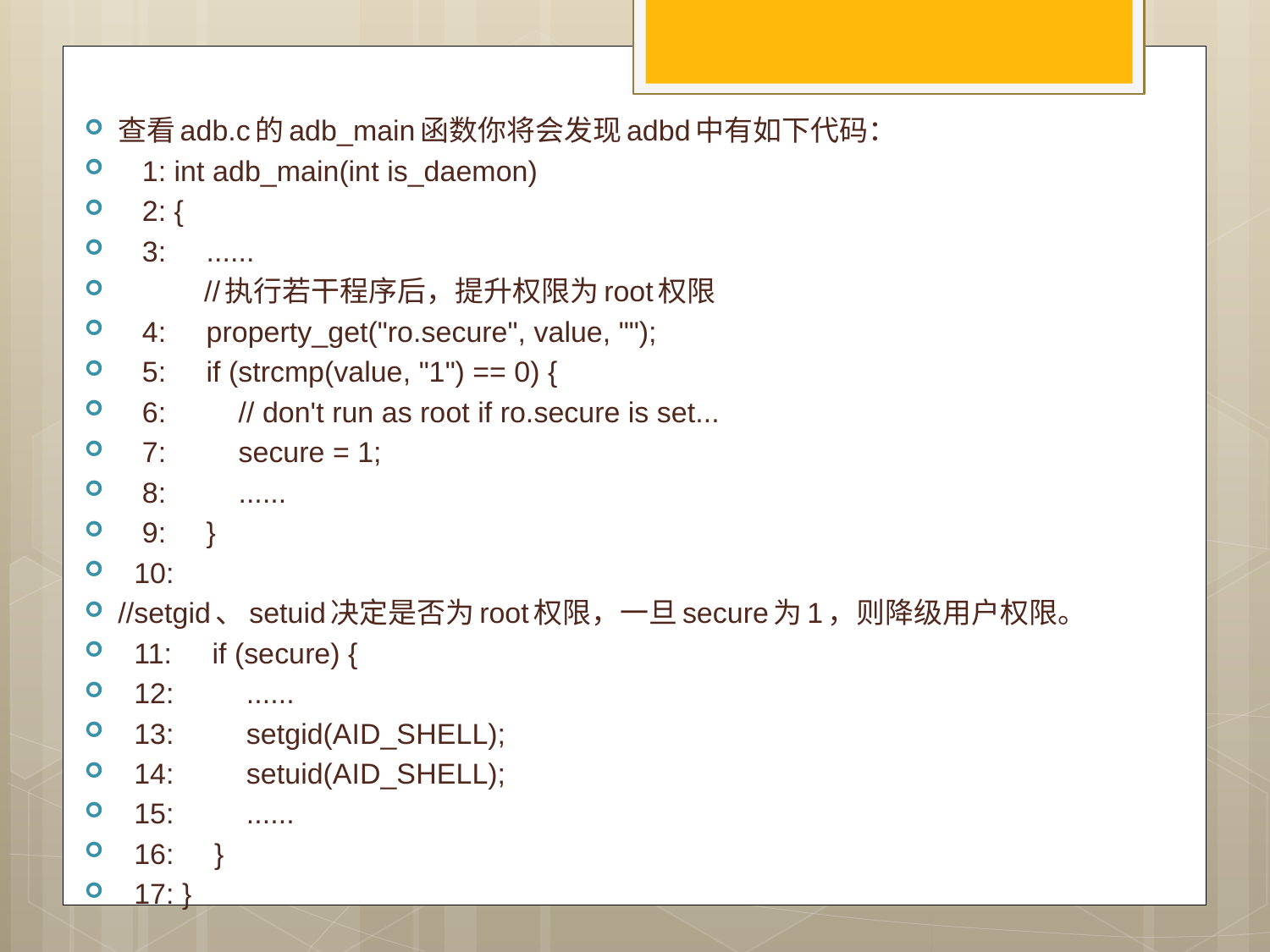

查看adb.c的adb_main函数你将会发现adbd中有如下代码：
   1: int adb_main(int is_daemon)
   2: {
   3:     ......
		//执行若干程序后，提升权限为root权限
   4:     property_get("ro.secure", value, "");
   5:     if (strcmp(value, "1") == 0) {
   6:         // don't run as root if ro.secure is set...
   7:         secure = 1;
   8:         ......
   9:     }
  10:
//setgid、setuid决定是否为root权限，一旦secure为1，则降级用户权限。
  11:     if (secure) {
  12:         ......
  13:         setgid(AID_SHELL);
  14:         setuid(AID_SHELL);
  15:         ......
  16:     }
  17: }